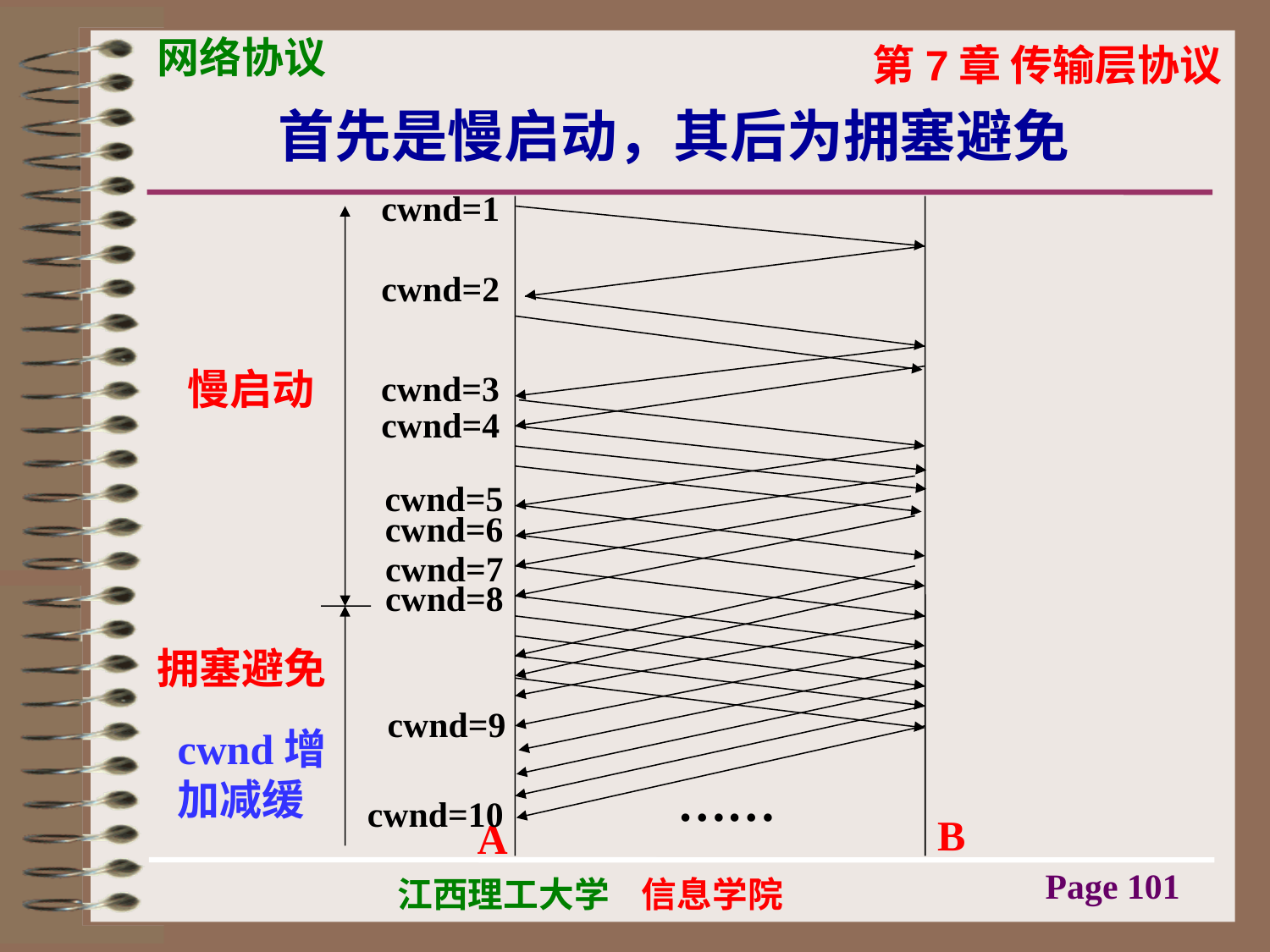

# 首先是慢启动，其后为拥塞避免
cwnd=1

cwnd=2

慢启动
cwnd=3

cwnd=4

cwnd=5

cwnd=6

cwnd=7

cwnd=8

拥塞避免

cwnd=9

cwnd增加减缓

……
cwnd=10
B
A
Page 101